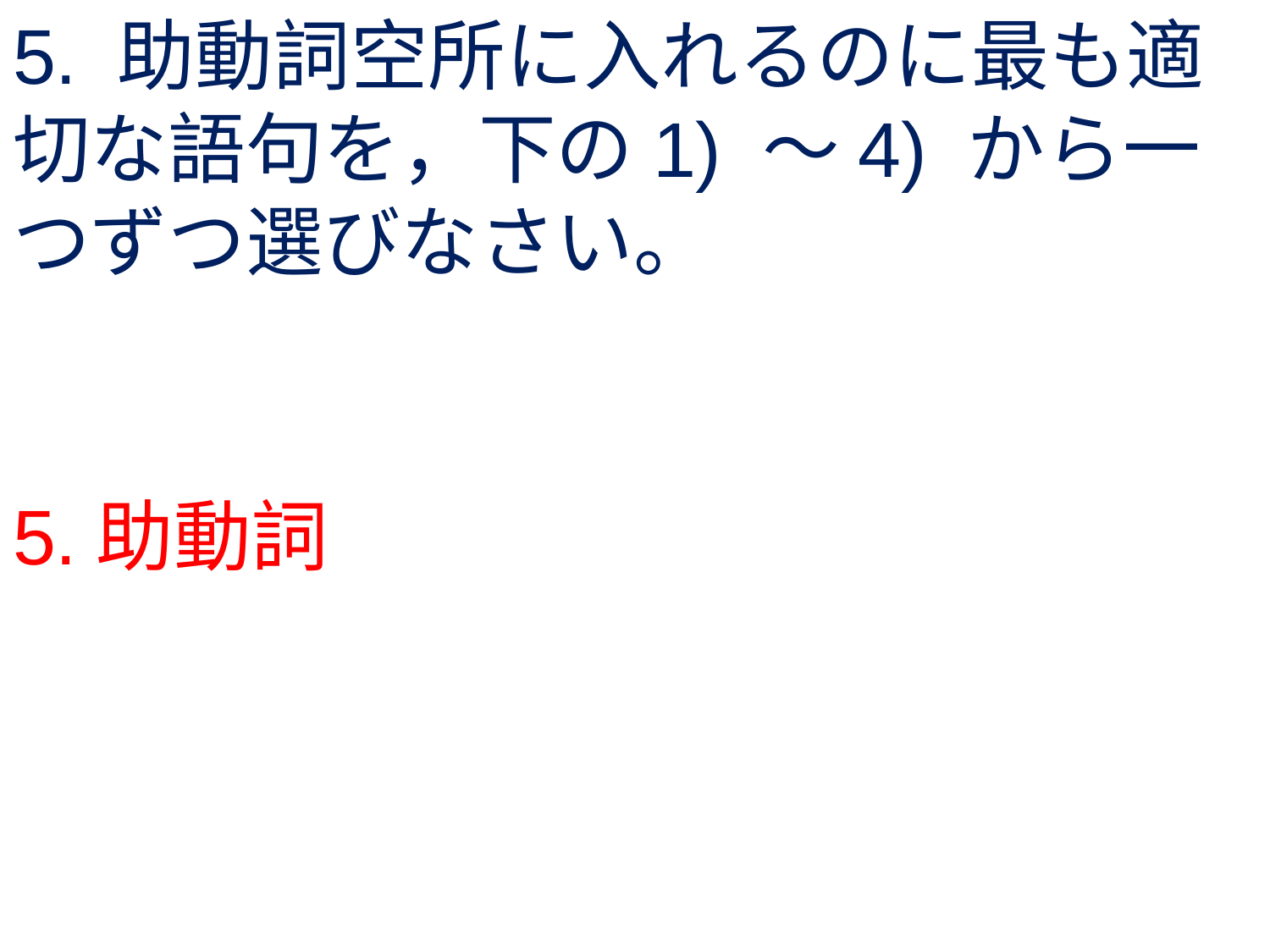

# 5. 助動詞空所に入れるのに最も適切な語句を，下の1) 〜4) から一つずつ選びなさい。
5.助動詞